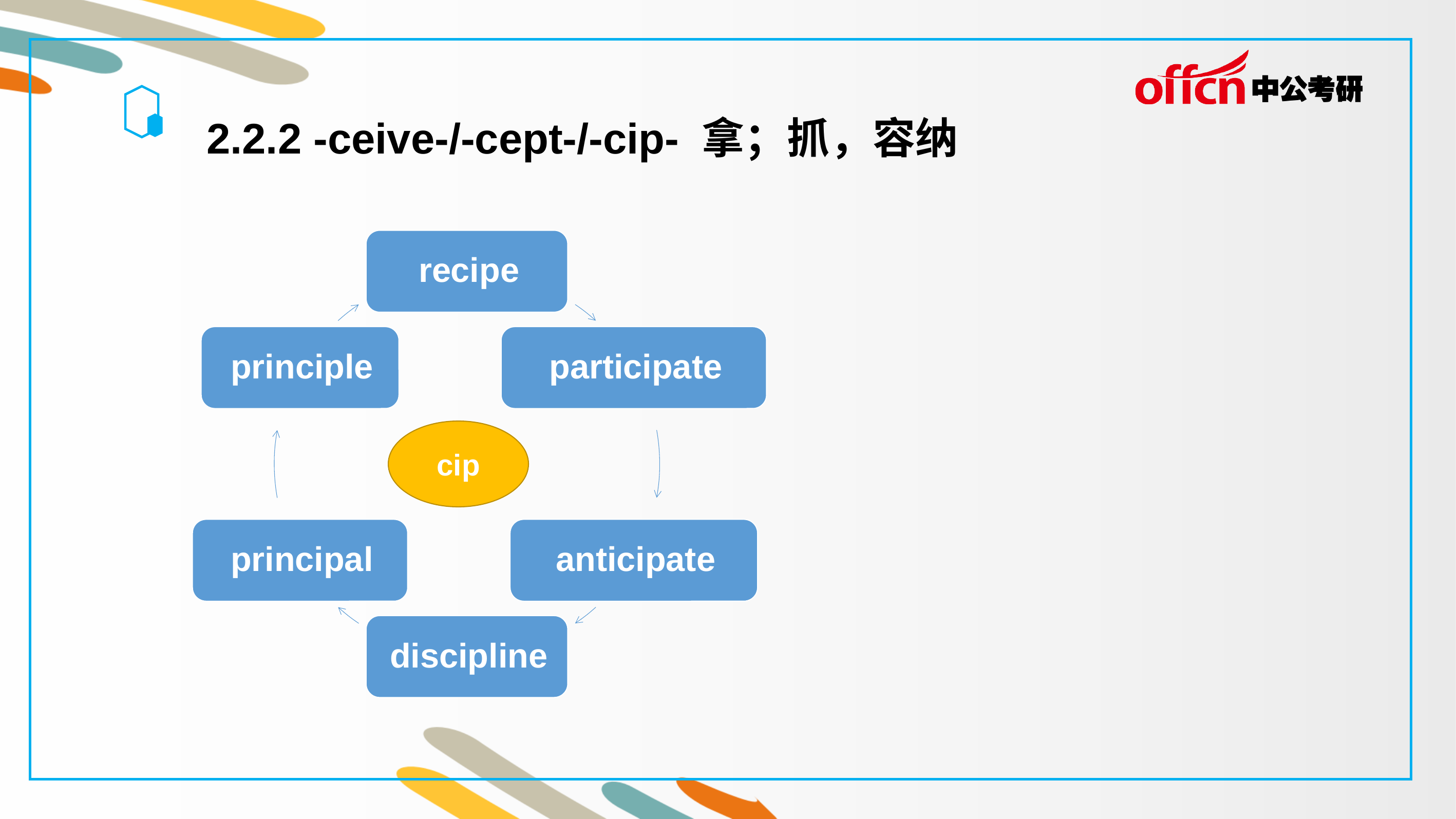

2.2.2 -ceive-/-cept-/-cip- 拿；抓，容纳
recipe
participate
anticipate
discipline
principal
principle
cip